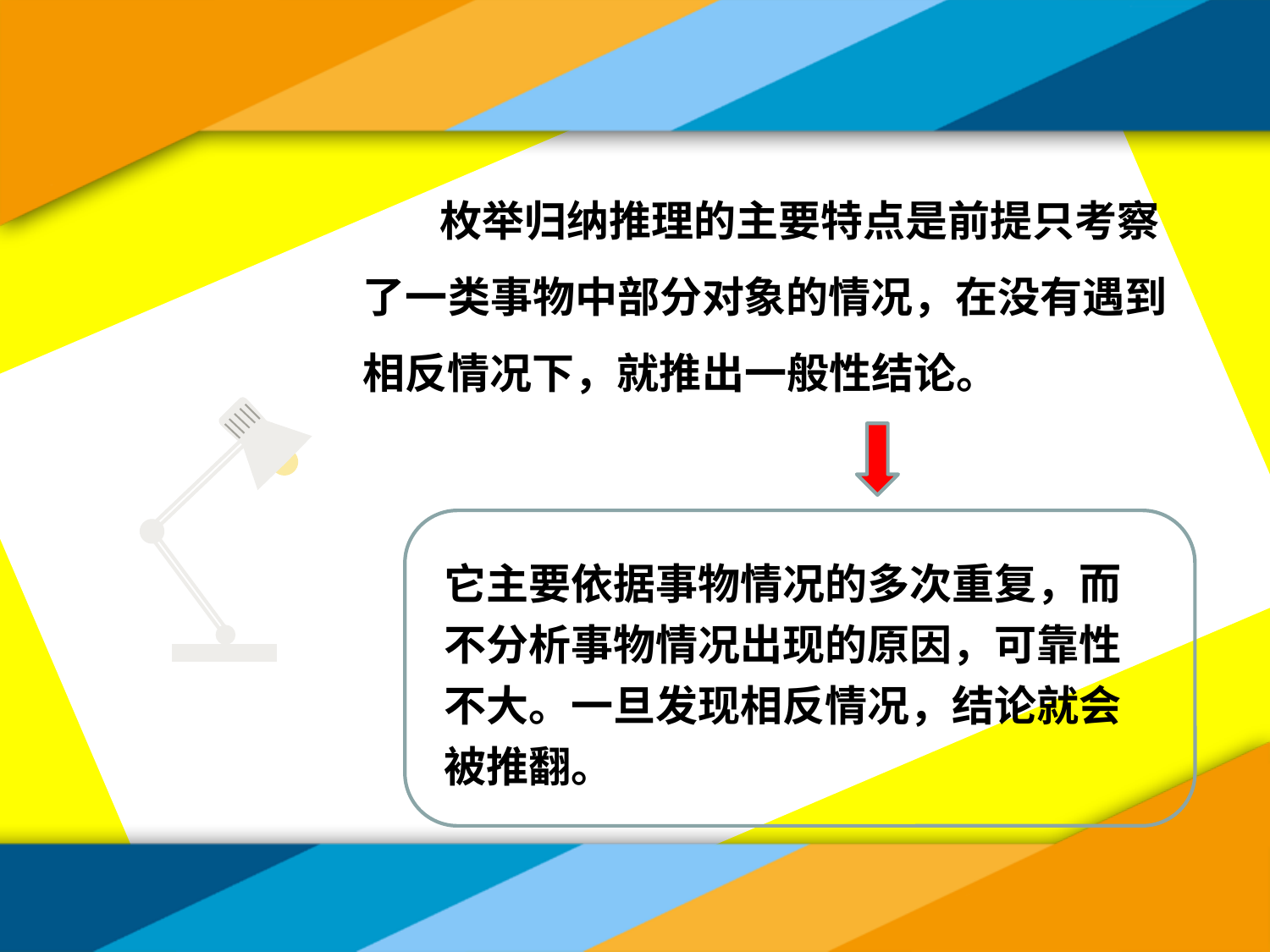

枚举归纳推理的主要特点是前提只考察了一类事物中部分对象的情况，在没有遇到相反情况下，就推出一般性结论。

它主要依据事物情况的多次重复，而不分析事物情况出现的原因，可靠性不大。一旦发现相反情况，结论就会被推翻。